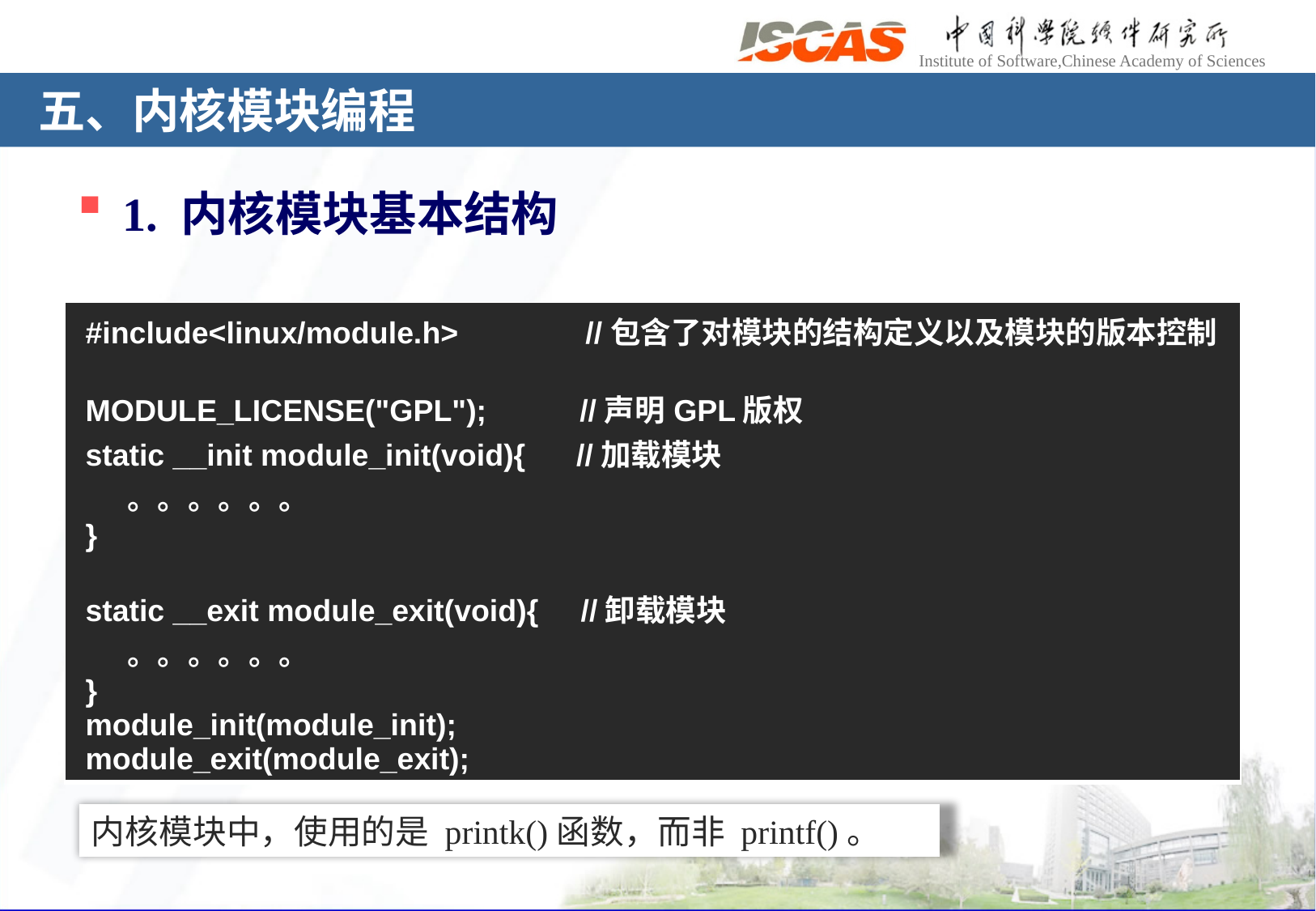

# 五、内核模块编程
1. 内核模块基本结构

| #include<linux/module.h> //包含了对模块的结构定义以及模块的版本控制 MODULE\_LICENSE("GPL"); //声明GPL版权 static \_\_init module\_init(void){ //加载模块 。。。。。。 } static \_\_exit module\_exit(void){ //卸载模块 。。。。。。 } module\_init(module\_init); module\_exit(module\_exit); |
| --- |
内核模块中，使用的是 printk()函数，而非 printf()。